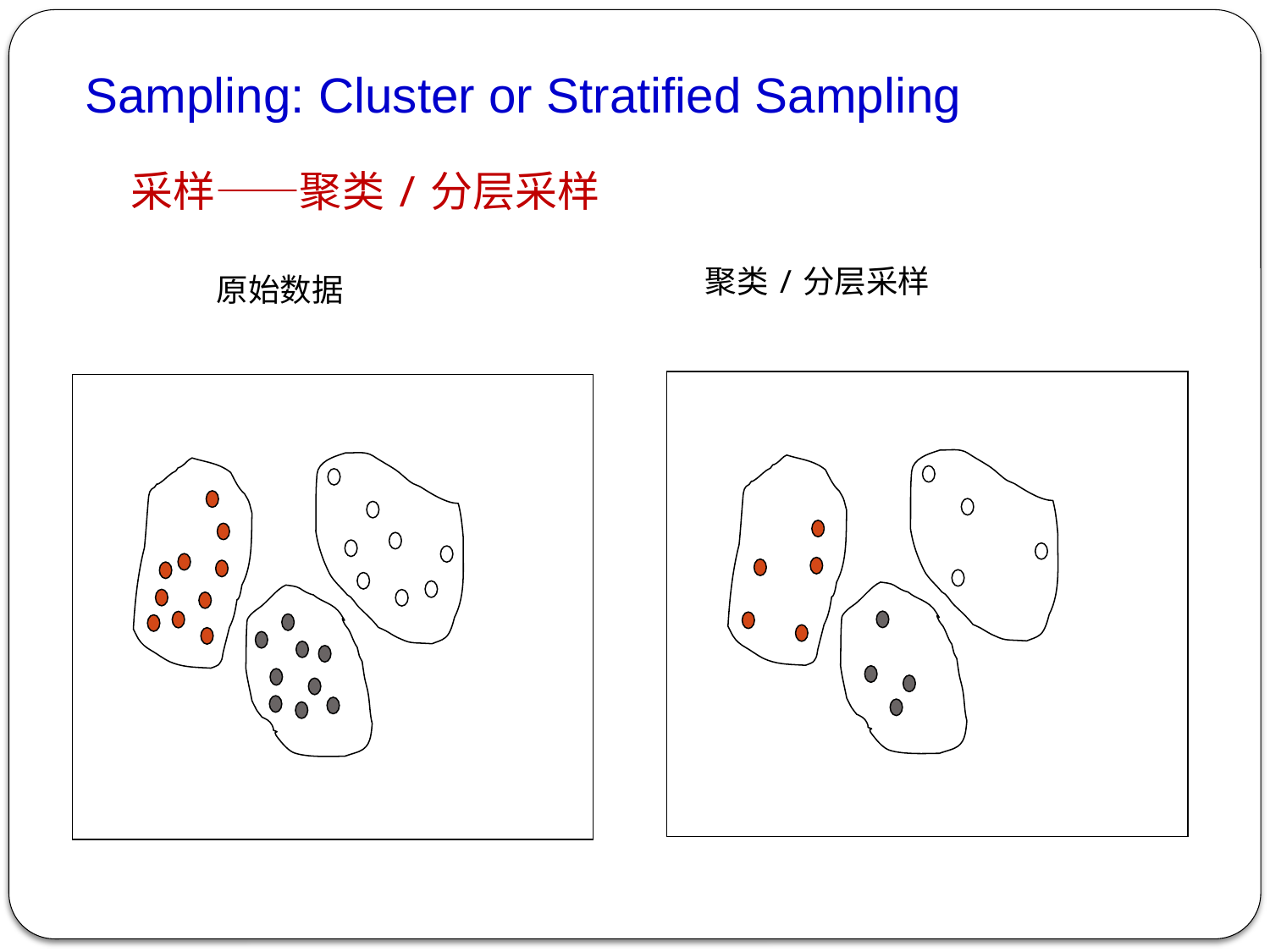

Sampling: Cluster or Stratified Sampling
采样——聚类/分层采样
聚类/分层采样
原始数据

102